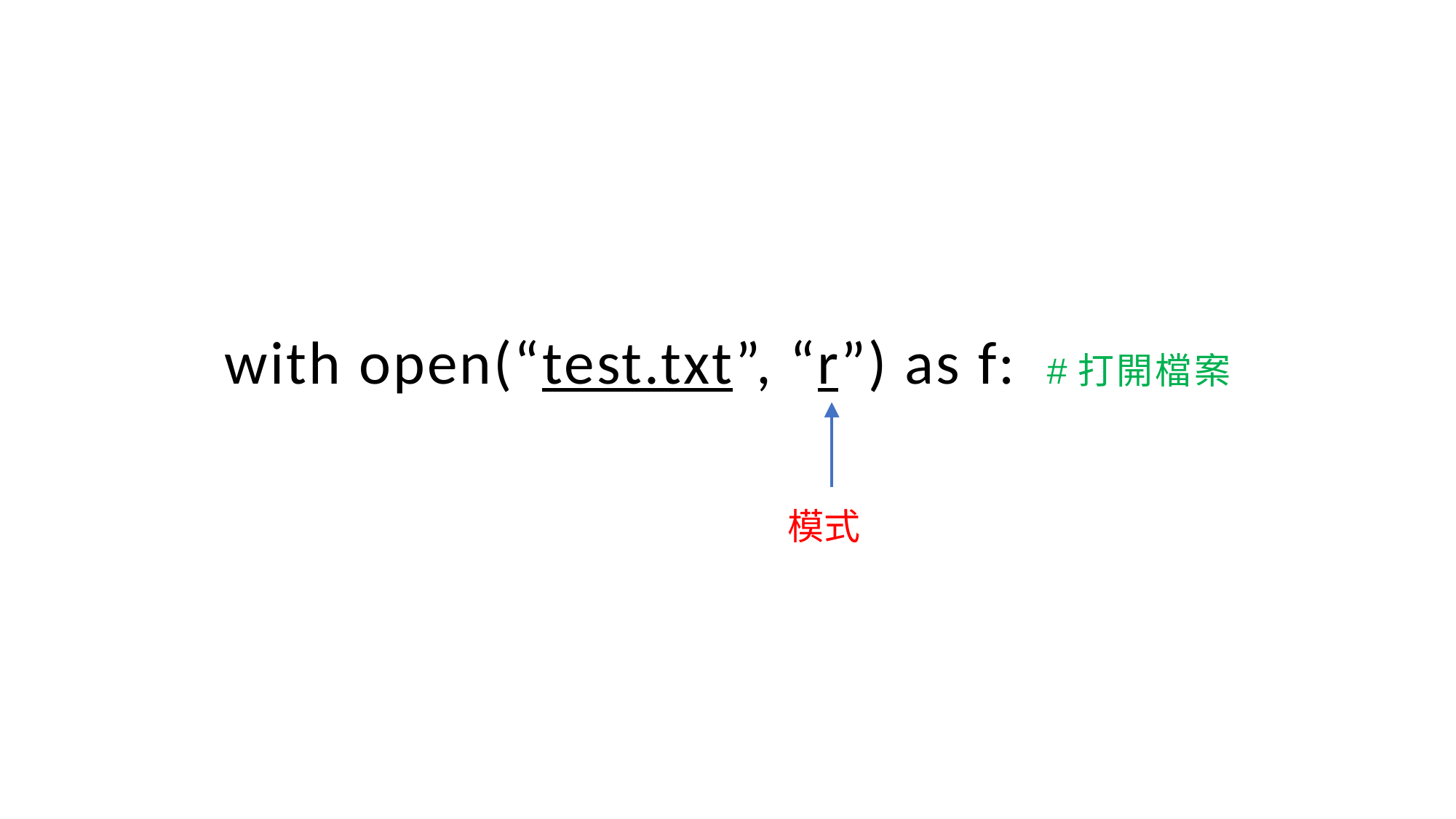

with open(“test.txt”, “r”) as f:  #打開檔案
模式